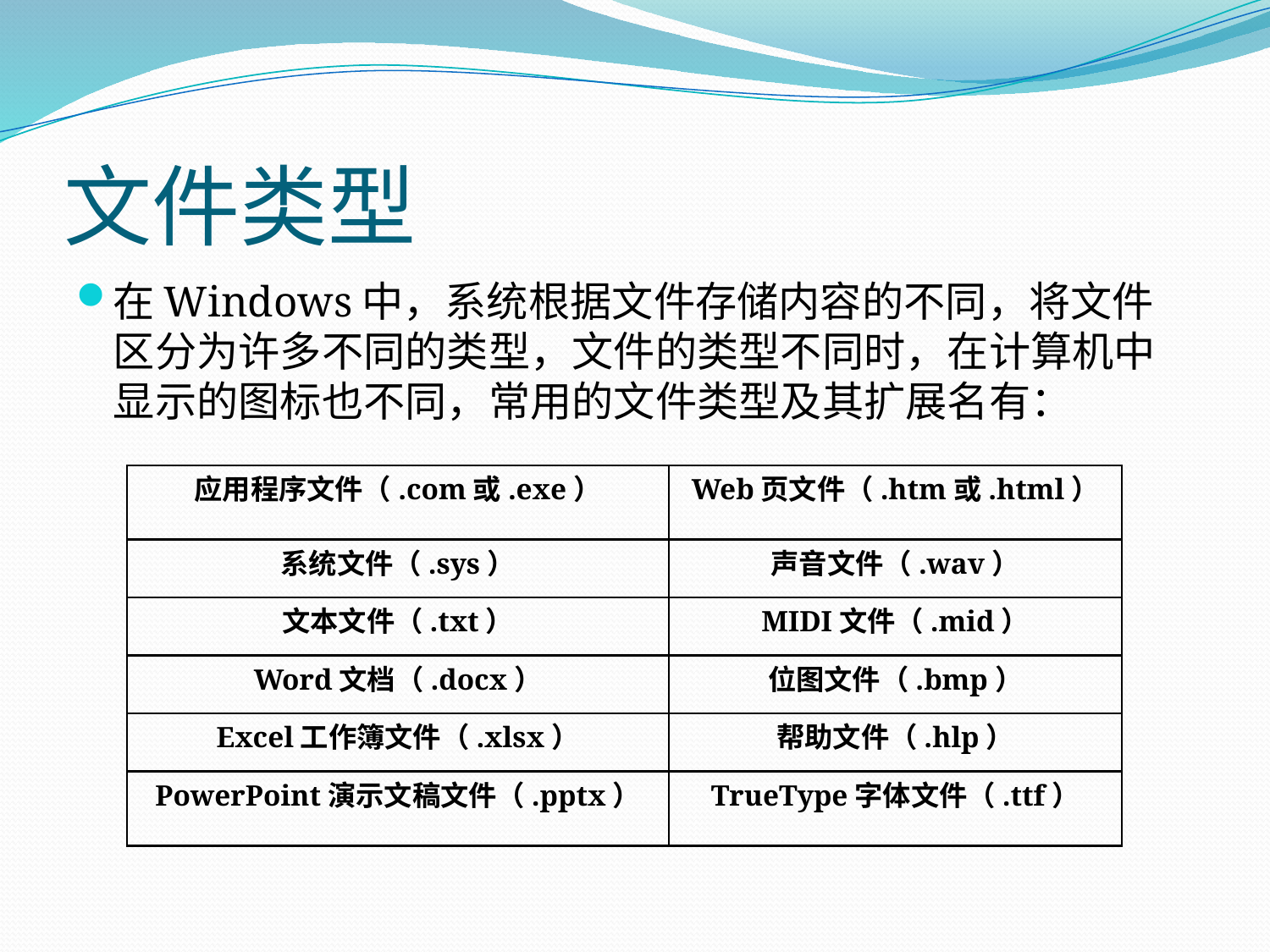

# 文件类型
在Windows中，系统根据文件存储内容的不同，将文件区分为许多不同的类型，文件的类型不同时，在计算机中显示的图标也不同，常用的文件类型及其扩展名有：
应用程序文件（.com或.exe）

Web页文件（.htm或.html）

系统文件（.sys）

声音文件（.wav）

文本文件（.txt）

MIDI文件（.mid）

Word文档（.docx）

位图文件（.bmp）

Excel工作簿文件（.xlsx）

帮助文件（.hlp）

PowerPoint演示文稿文件（.pptx）

TrueType字体文件（.ttf）